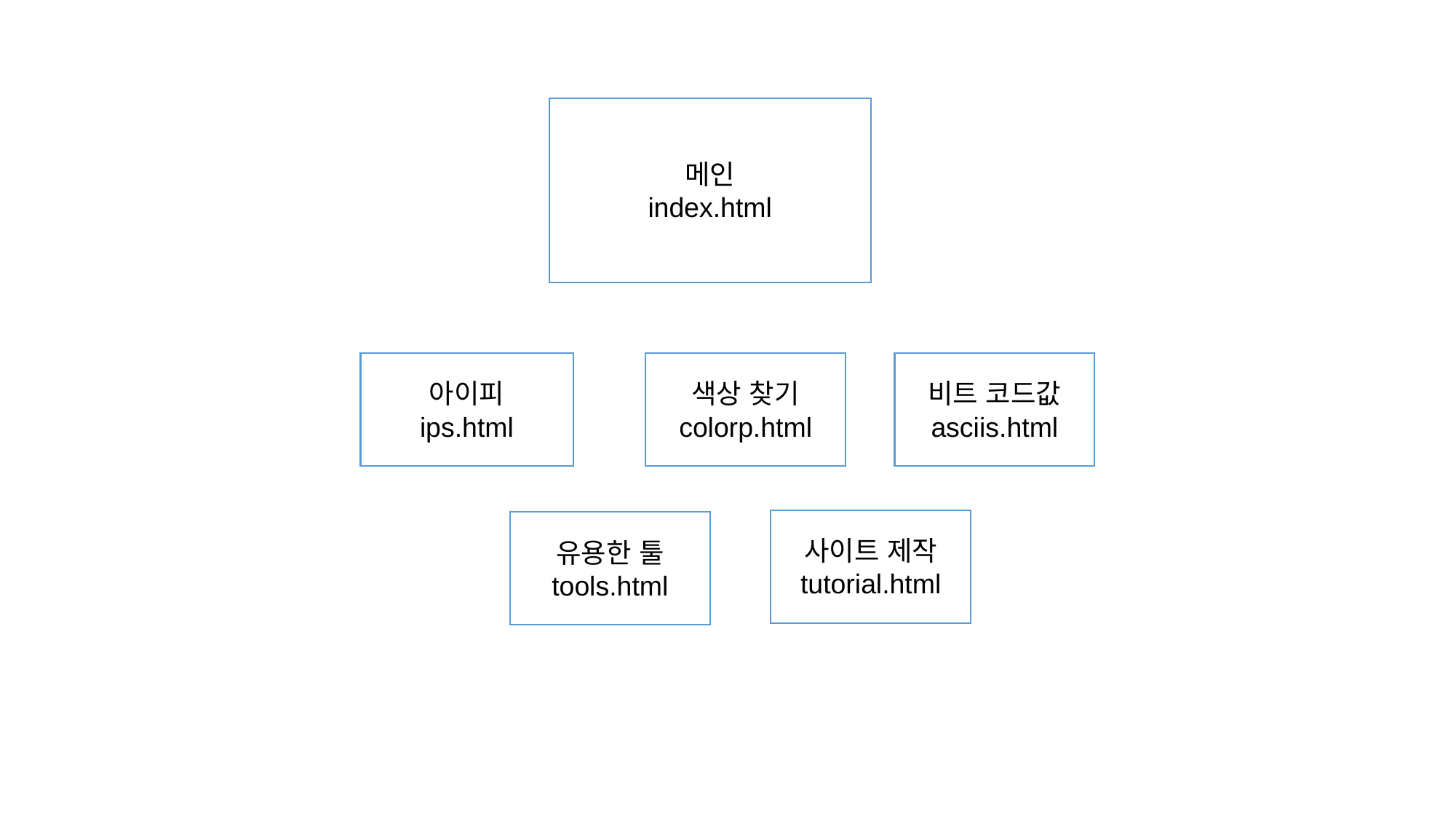

메인
index.html
아이피
ips.html
색상 찾기
colorp.html
비트 코드값
asciis.html
사이트 제작
tutorial.html
유용한 툴
tools.html